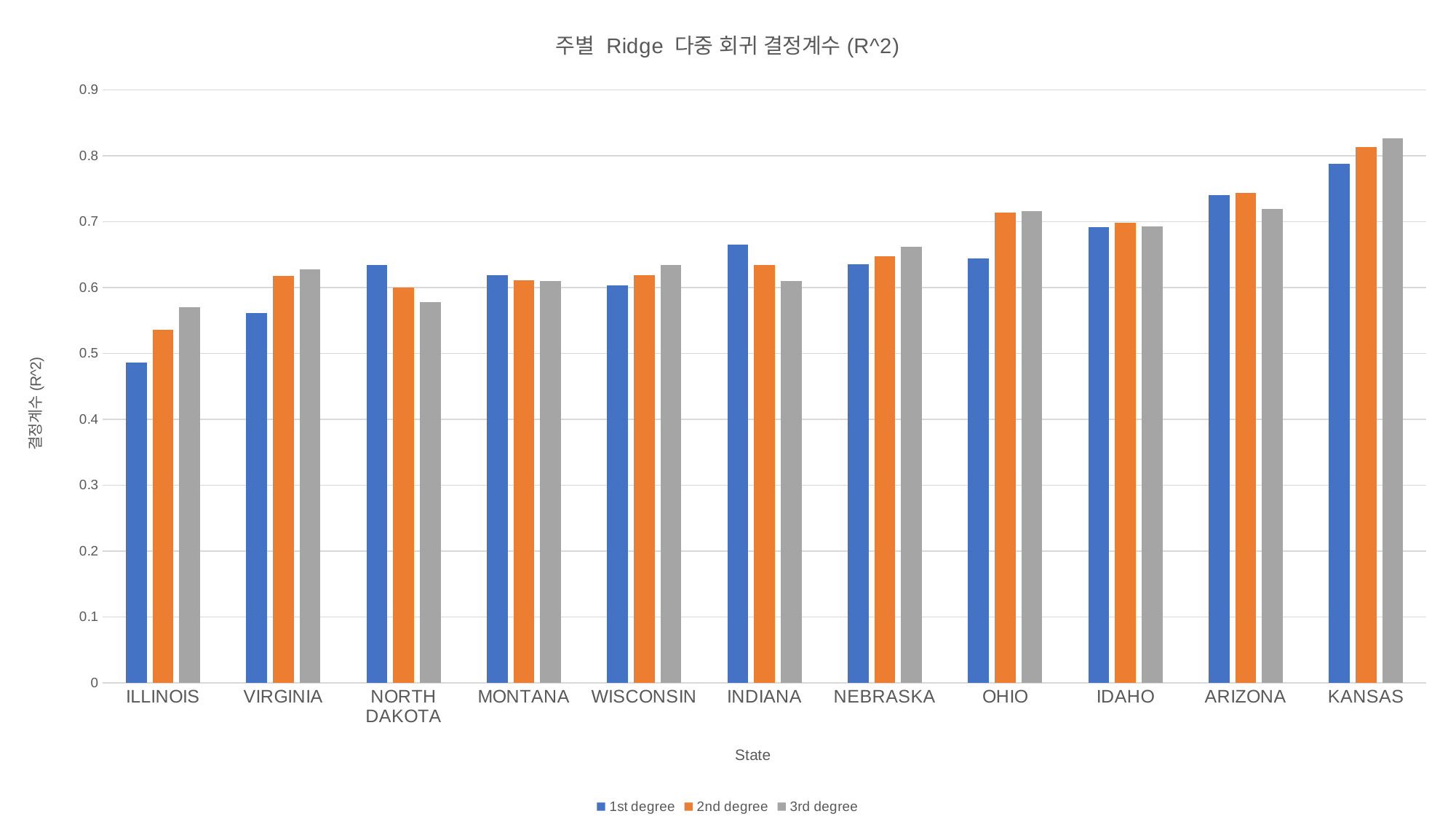

### Chart: 주별 Ridge 다중 회귀 결정계수(R^2)

| Category | 1st degree | 2nd degree | 3rd degree |
|---|---|---|---|
| ILLINOIS | 0.486200813872161 | 0.536132570017003 | 0.569619629332876 |
| VIRGINIA | 0.561646054483653 | 0.617660435533503 | 0.62799120304511 |
| NORTH DAKOTA | 0.633985693704214 | 0.599930841374776 | 0.577391795428262 |
| MONTANA | 0.619301251567749 | 0.610971411513088 | 0.610041544252694 |
| WISCONSIN | 0.603239492664347 | 0.619214203306183 | 0.633751054727936 |
| INDIANA | 0.665018996241699 | 0.634230323560992 | 0.609559799447345 |
| NEBRASKA | 0.635732531628251 | 0.647393204907647 | 0.661385665031155 |
| OHIO | 0.64448157995281 | 0.713523612214445 | 0.715538270026685 |
| IDAHO | 0.691509075735331 | 0.698675457072727 | 0.692637628406282 |
| ARIZONA | 0.740768804393159 | 0.743931177236302 | 0.719731170033275 |
| KANSAS | 0.788033220457021 | 0.813230407292135 | 0.826059177457981 |